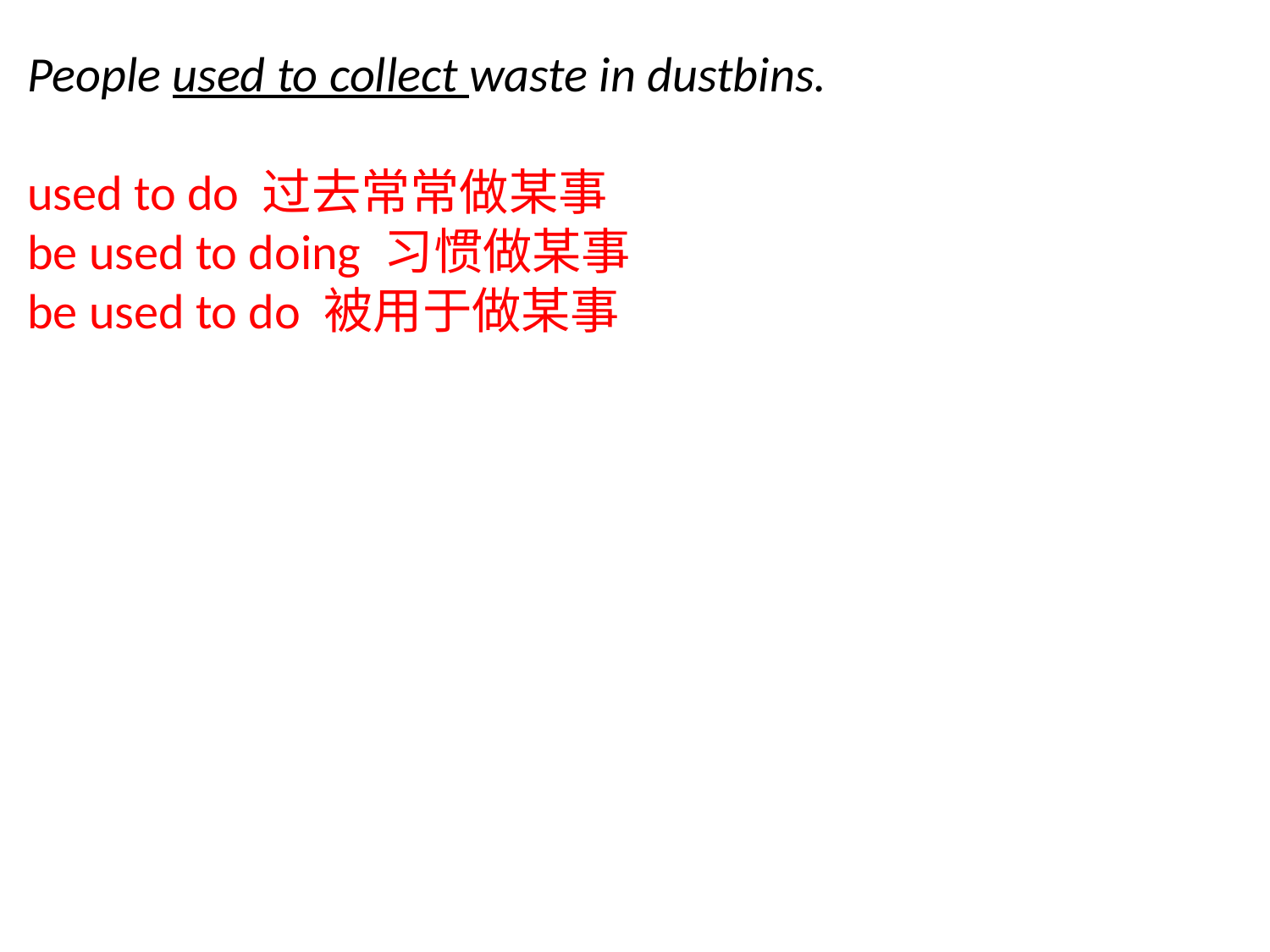

People used to collect waste in dustbins.

used to do 过去常常做某事
be used to doing 习惯做某事
be used to do 被用于做某事